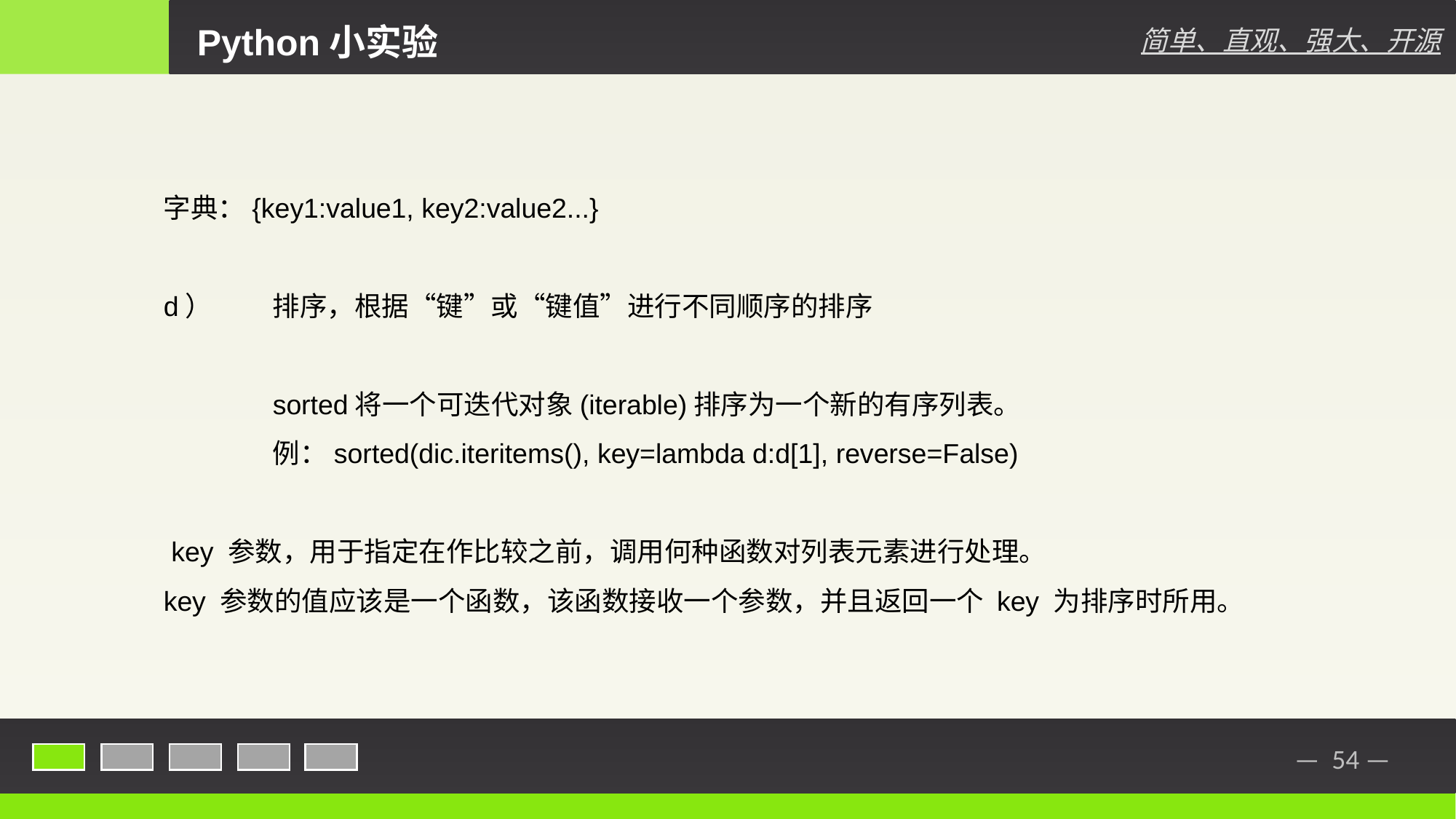

Python小实验
简单、直观、强大、开源
字典：{key1:value1, key2:value2...}

d）	排序，根据“键”或“键值”进行不同顺序的排序

      	sorted将一个可迭代对象(iterable)排序为一个新的有序列表。
	例：sorted(dic.iteritems(), key=lambda d:d[1], reverse=False)

 key 参数，用于指定在作比较之前，调用何种函数对列表元素进行处理。
key 参数的值应该是一个函数，该函数接收一个参数，并且返回一个 key 为排序时所用。